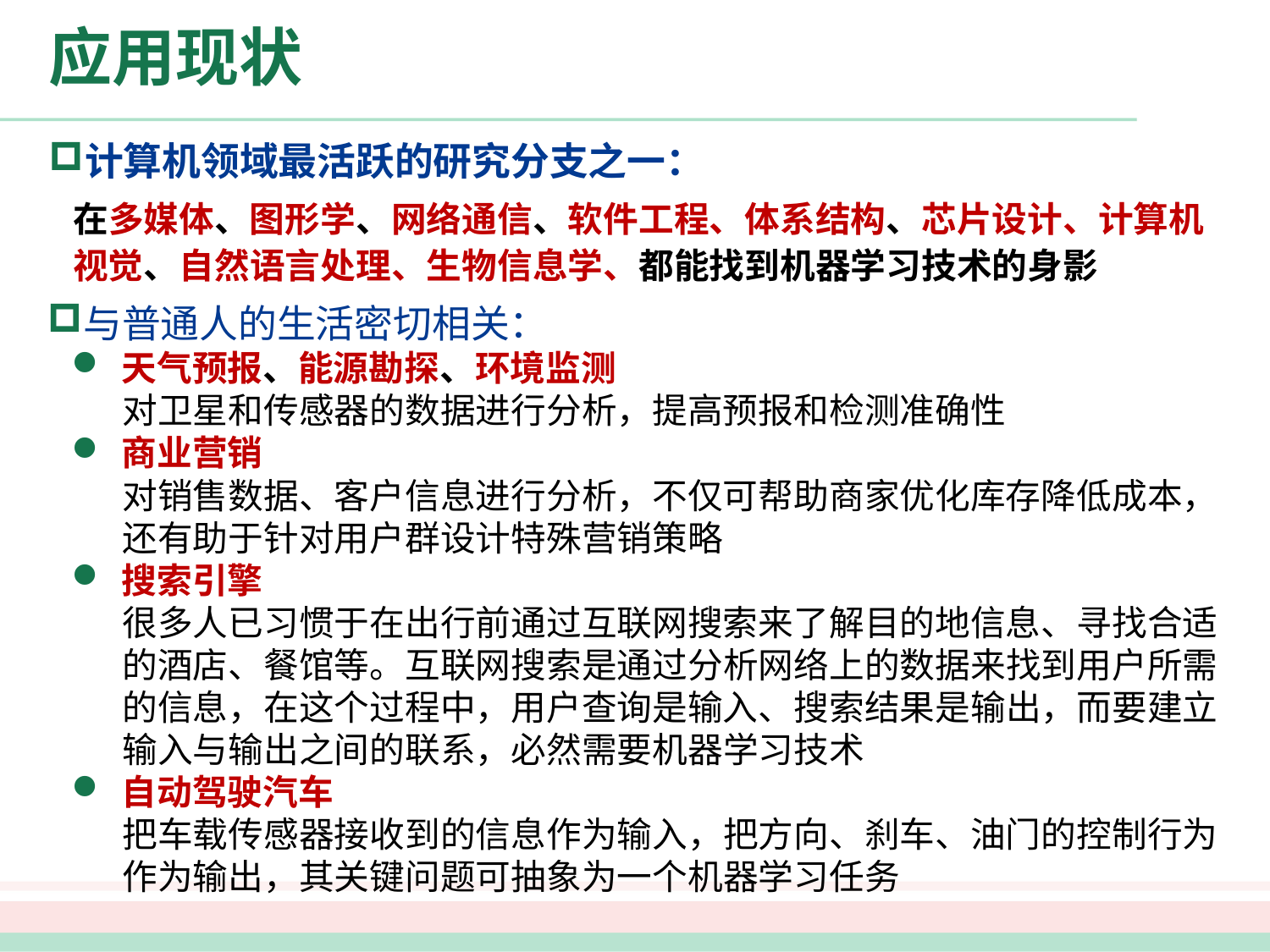

# 应用现状
计算机领域最活跃的研究分支之一：
在多媒体、图形学、网络通信、软件工程、体系结构、芯片设计、计算机视觉、自然语言处理、生物信息学、都能找到机器学习技术的身影
与普通人的生活密切相关：
天气预报、能源勘探、环境监测
对卫星和传感器的数据进行分析，提高预报和检测准确性
商业营销
对销售数据、客户信息进行分析，不仅可帮助商家优化库存降低成本，还有助于针对用户群设计特殊营销策略
搜索引擎
很多人已习惯于在出行前通过互联网搜索来了解目的地信息、寻找合适的酒店、餐馆等。互联网搜索是通过分析网络上的数据来找到用户所需的信息，在这个过程中，用户查询是输入、搜索结果是输出，而要建立输入与输出之间的联系，必然需要机器学习技术
自动驾驶汽车
把车载传感器接收到的信息作为输入，把方向、刹车、油门的控制行为作为输出，其关键问题可抽象为一个机器学习任务